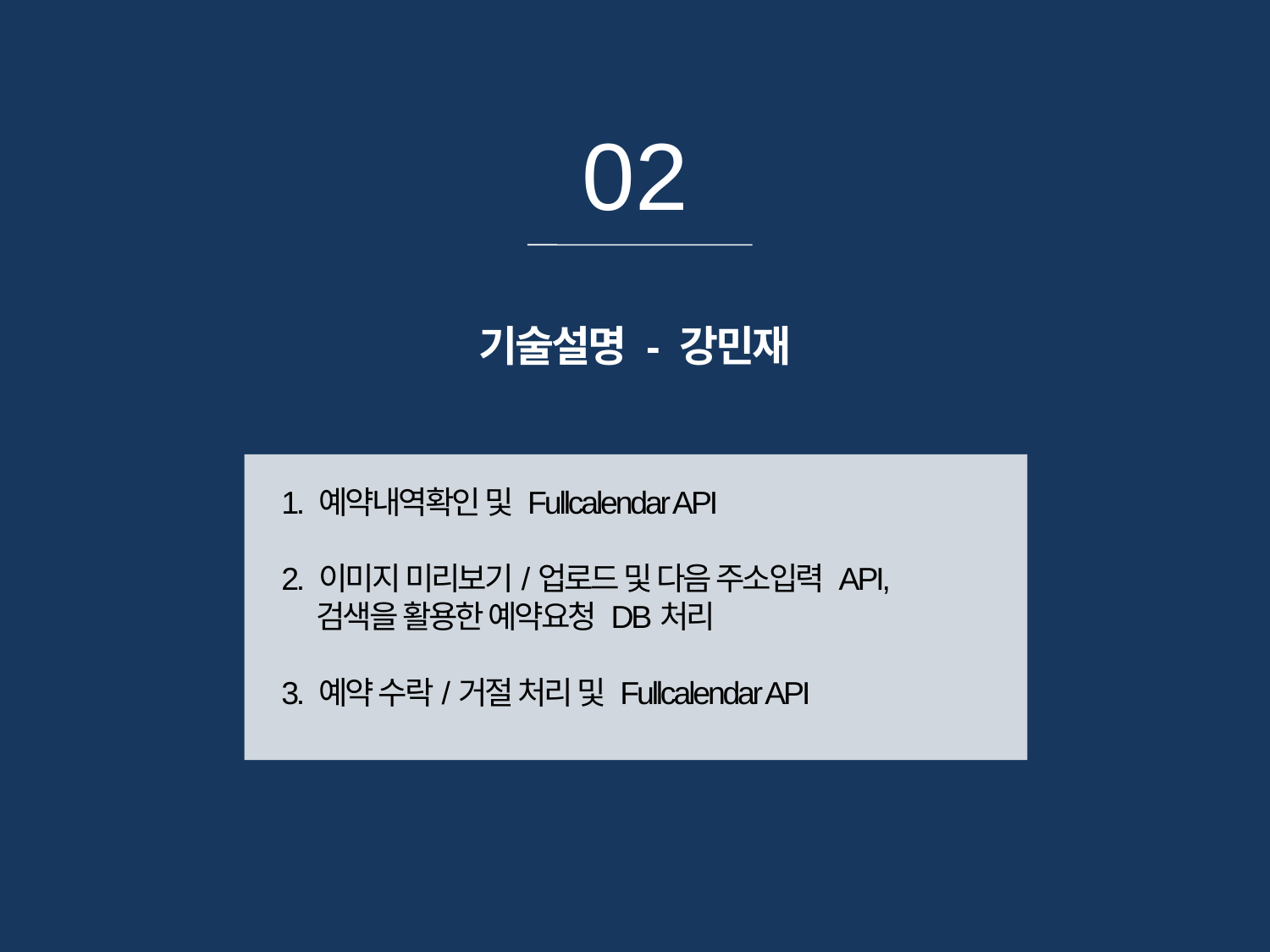

02
기술설명 - 강민재

1. 예약내역확인 및 Fullcalendar API

2. 이미지 미리보기/업로드 및 다음 주소입력 API,
    검색을 활용한 예약요청 DB처리

3. 예약 수락/거절 처리 및 Fullcalendar API